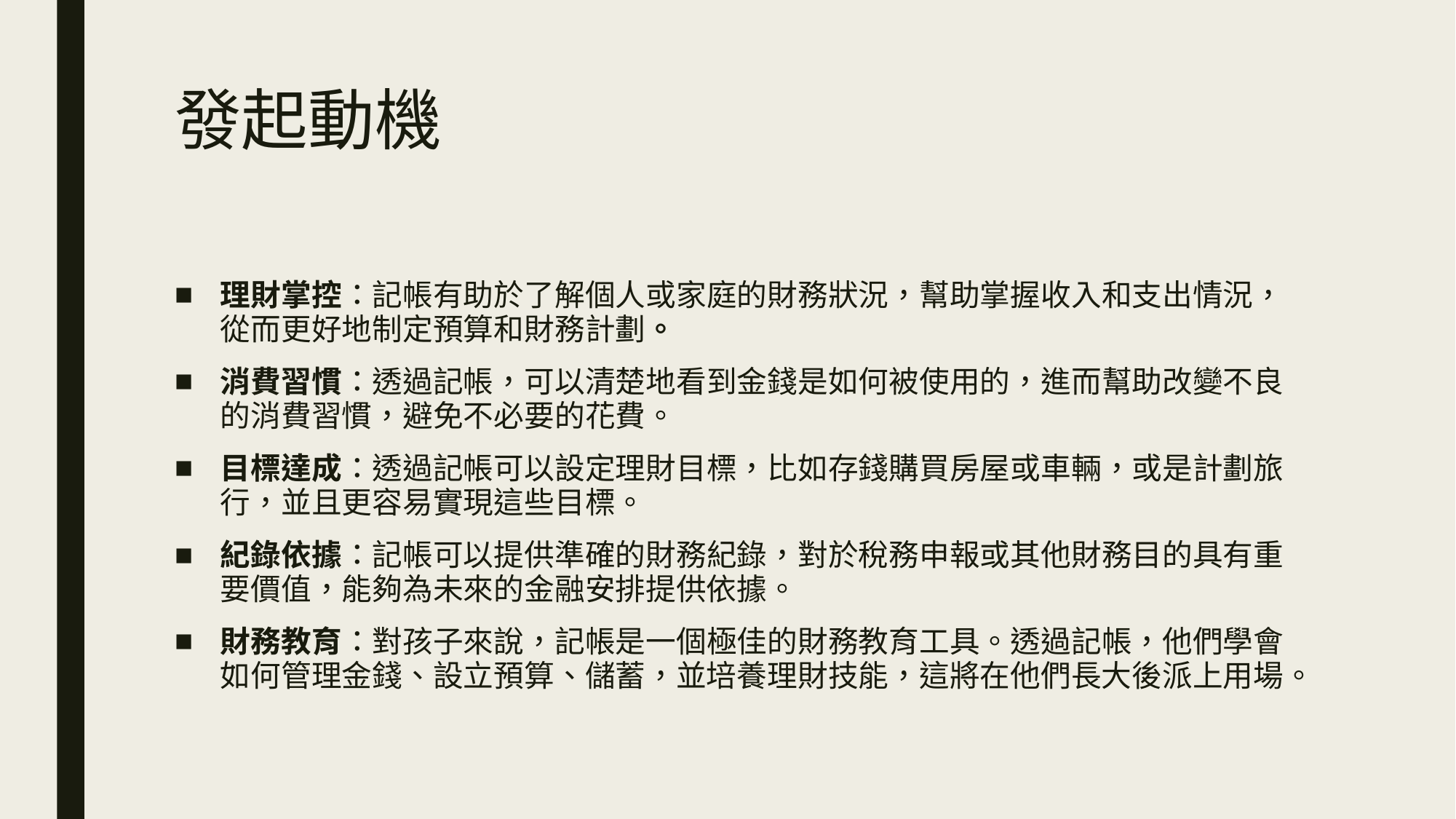

# 發起動機
理財掌控：記帳有助於了解個人或家庭的財務狀況，幫助掌握收入和支出情況，從而更好地制定預算和財務計劃。
消費習慣：透過記帳，可以清楚地看到金錢是如何被使用的，進而幫助改變不良的消費習慣，避免不必要的花費。
目標達成：透過記帳可以設定理財目標，比如存錢購買房屋或車輛，或是計劃旅行，並且更容易實現這些目標。
紀錄依據：記帳可以提供準確的財務紀錄，對於稅務申報或其他財務目的具有重要價值，能夠為未來的金融安排提供依據。
財務教育：對孩子來說，記帳是一個極佳的財務教育工具。透過記帳，他們學會如何管理金錢、設立預算、儲蓄，並培養理財技能，這將在他們長大後派上用場。